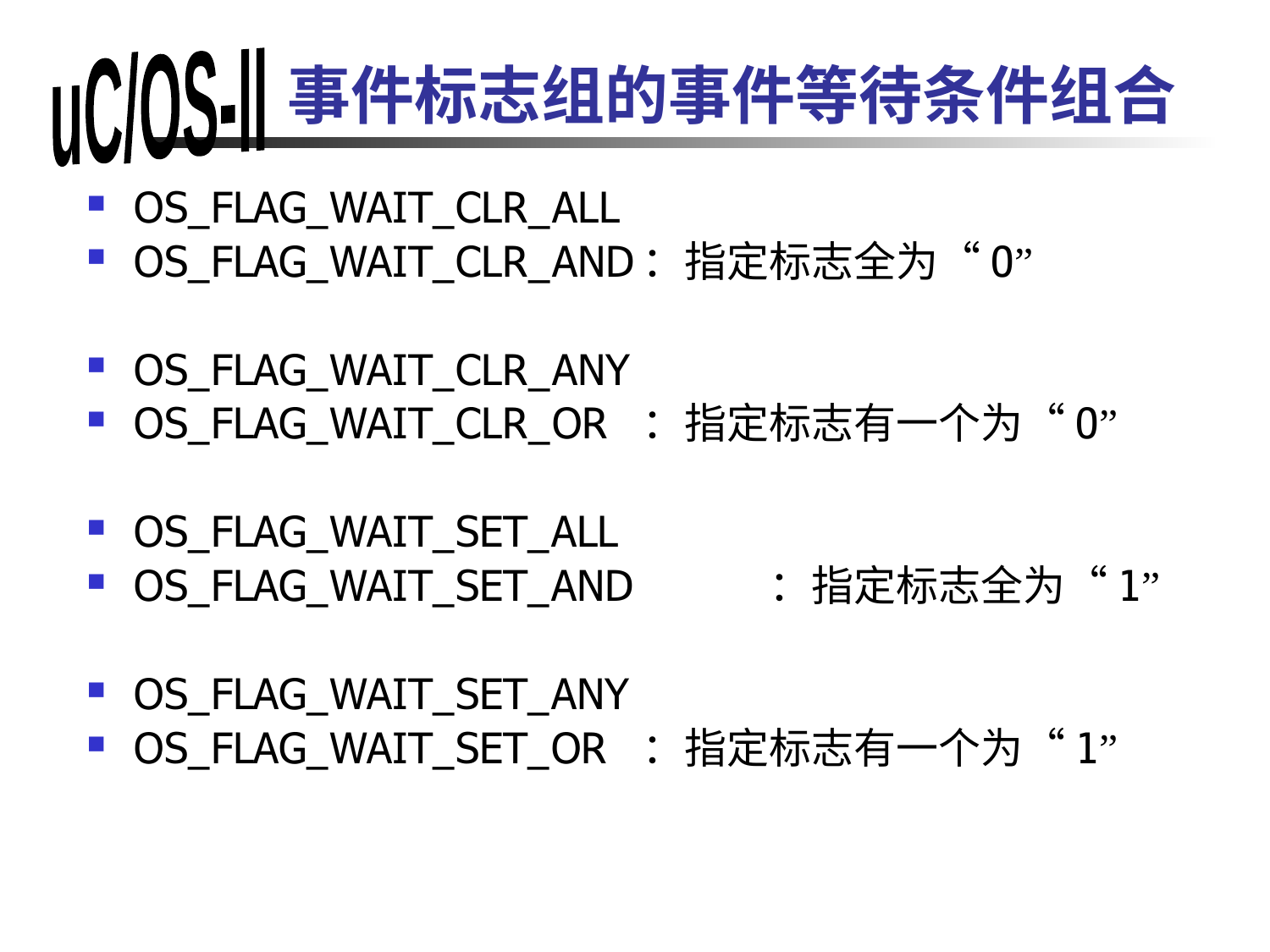

# 事件标志组的事件等待条件组合
OS_FLAG_WAIT_CLR_ALL
OS_FLAG_WAIT_CLR_AND	：指定标志全为“0”

OS_FLAG_WAIT_CLR_ANY
OS_FLAG_WAIT_CLR_OR	：指定标志有一个为“0”

OS_FLAG_WAIT_SET_ALL
OS_FLAG_WAIT_SET_AND 	：指定标志全为“1”

OS_FLAG_WAIT_SET_ANY
OS_FLAG_WAIT_SET_OR 	：指定标志有一个为“1”